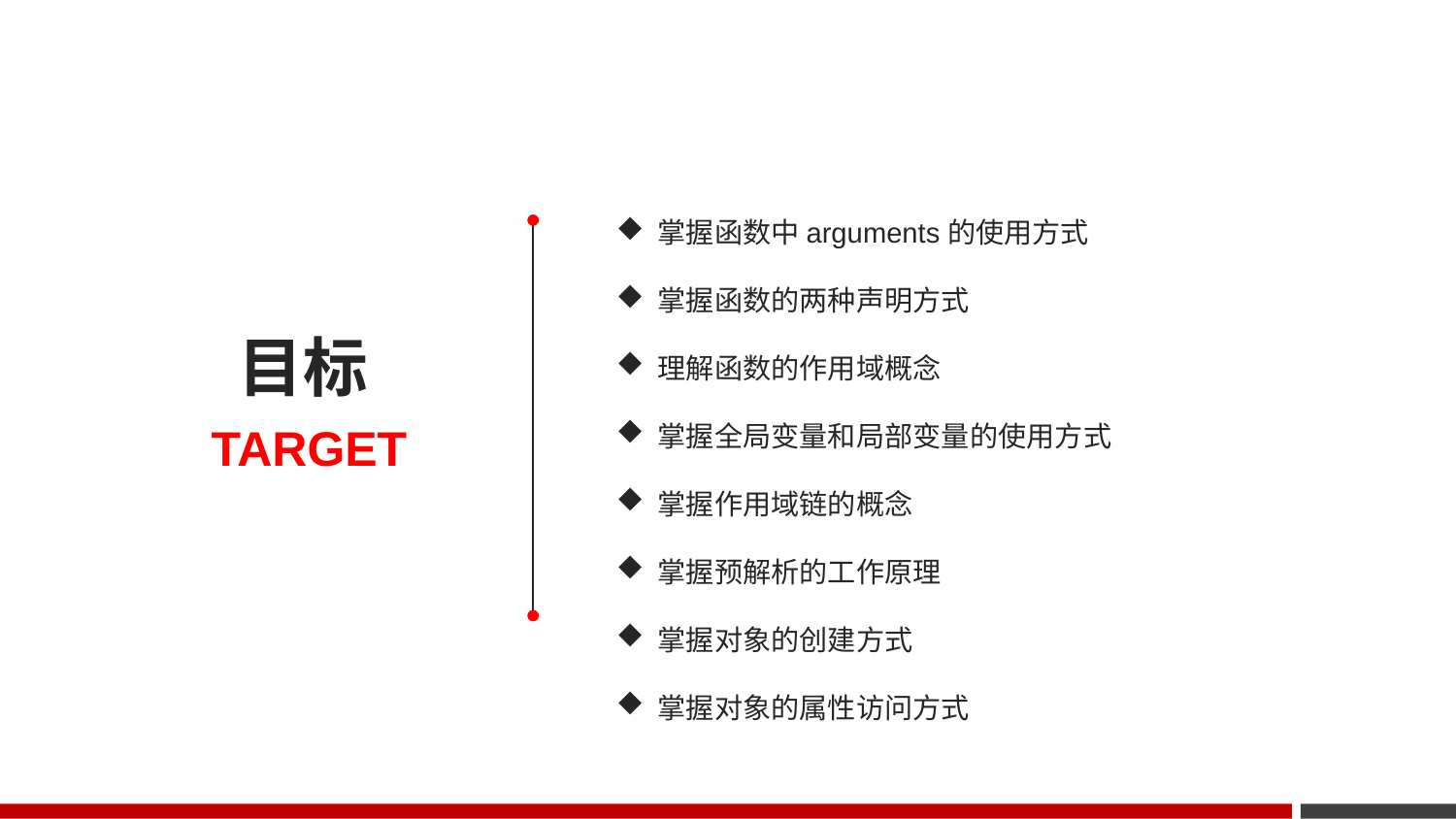

掌握函数中arguments的使用方式
 掌握函数的两种声明方式
 理解函数的作用域概念
 掌握全局变量和局部变量的使用方式
 掌握作用域链的概念
 掌握预解析的工作原理
 掌握对象的创建方式
 掌握对象的属性访问方式

目标
TARGET